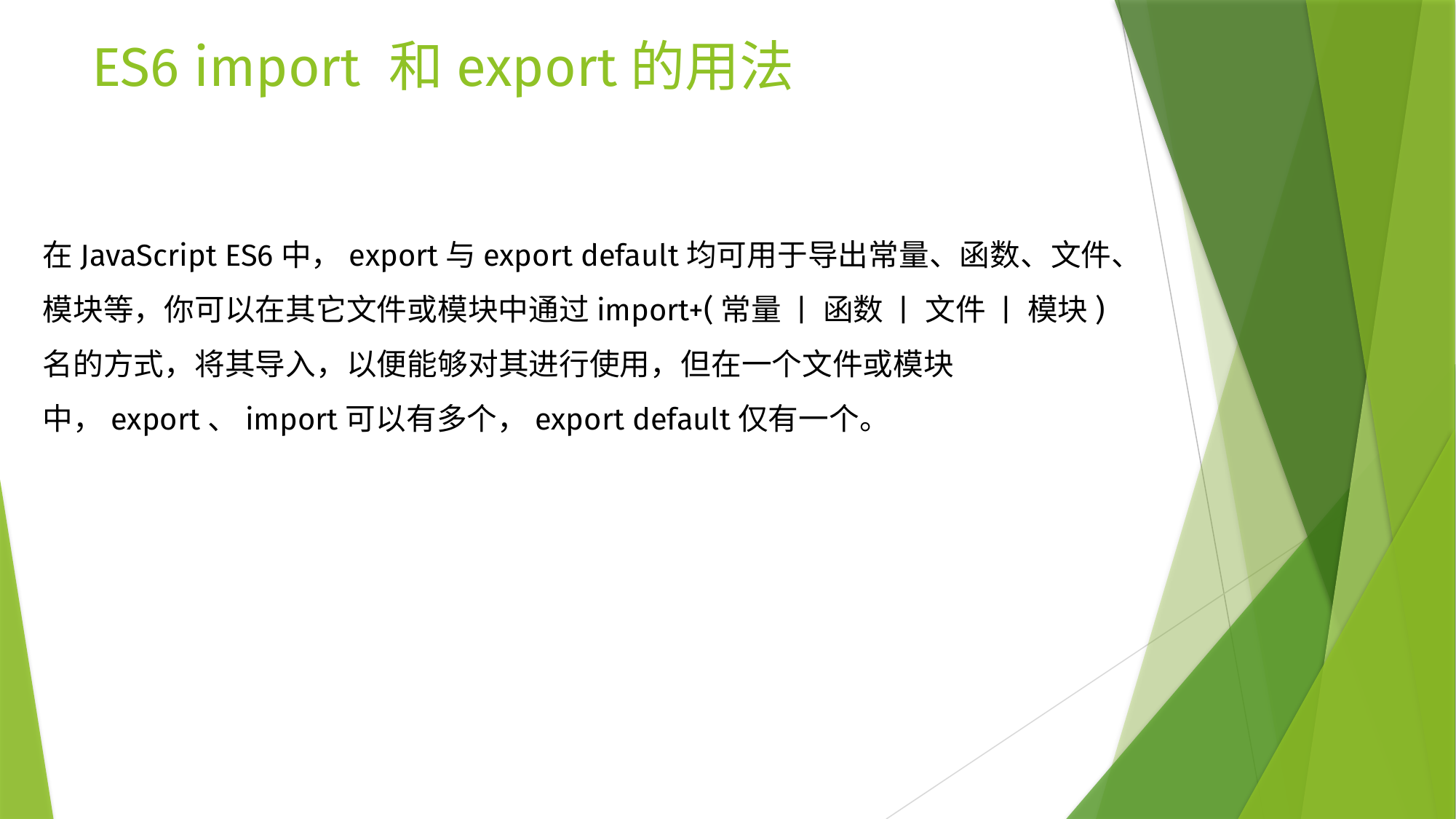

# ES6 import 和export的用法
在JavaScript ES6中，export与export default均可用于导出常量、函数、文件、模块等，你可以在其它文件或模块中通过import+(常量 | 函数 | 文件 | 模块)名的方式，将其导入，以便能够对其进行使用，但在一个文件或模块中，export、import可以有多个，export default仅有一个。